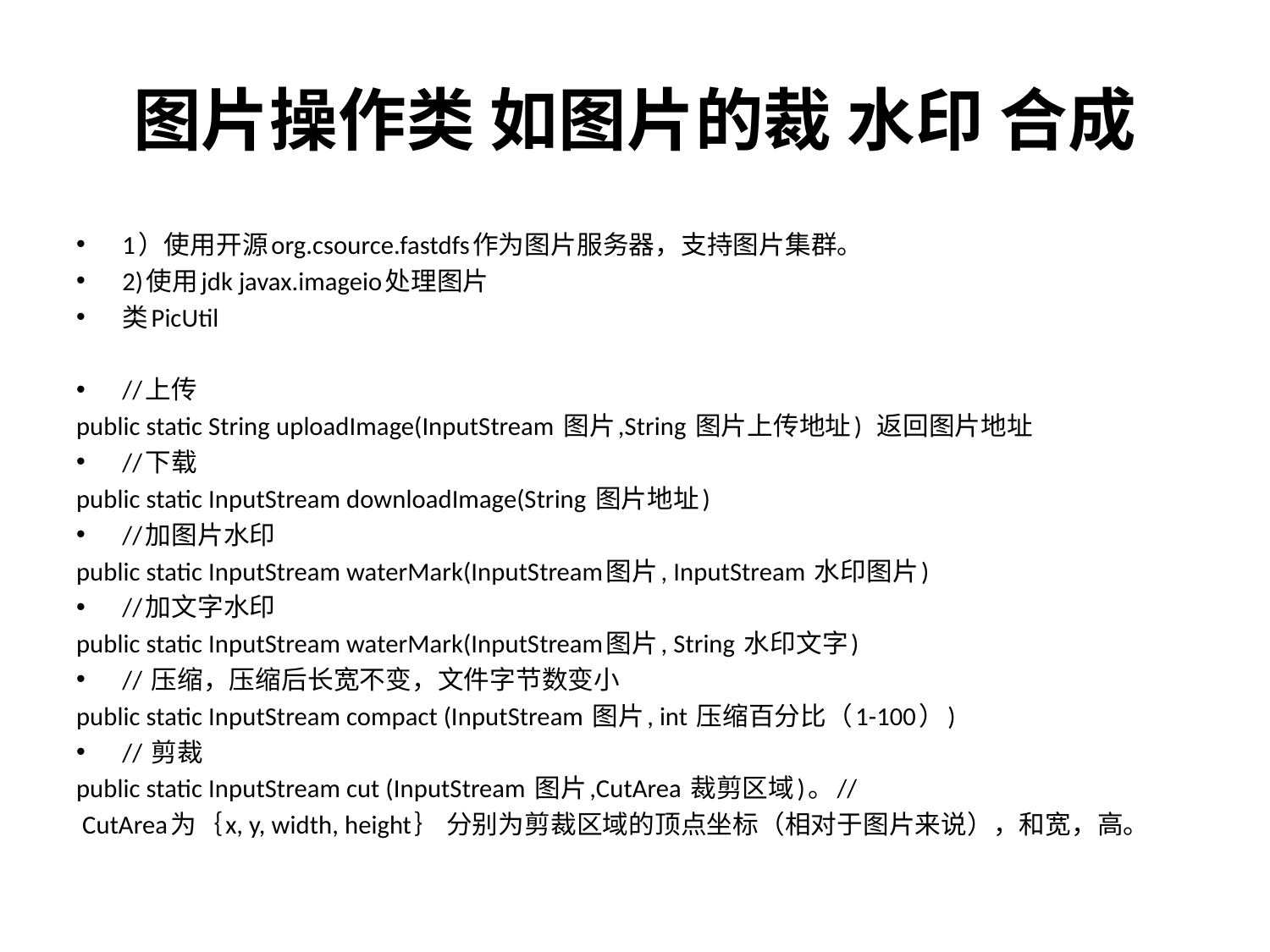

# 图片操作类 如图片的裁 水印 合成
1）使用开源org.csource.fastdfs作为图片服务器，支持图片集群。
2)使用jdk javax.imageio处理图片
类PicUtil

//上传
public static String uploadImage(InputStream 图片,String 图片上传地址)  返回图片地址
//下载
public static InputStream downloadImage(String 图片地址)
//加图片水印
public static InputStream waterMark(InputStream图片, InputStream 水印图片)
//加文字水印
public static InputStream waterMark(InputStream图片, String 水印文字)
// 压缩，压缩后长宽不变，文件字节数变小
public static InputStream compact (InputStream 图片, int 压缩百分比（1-100）)
// 剪裁
public static InputStream cut (InputStream 图片,CutArea 裁剪区域)。//
 CutArea为｛x, y, width, height｝ 分别为剪裁区域的顶点坐标（相对于图片来说），和宽，高。